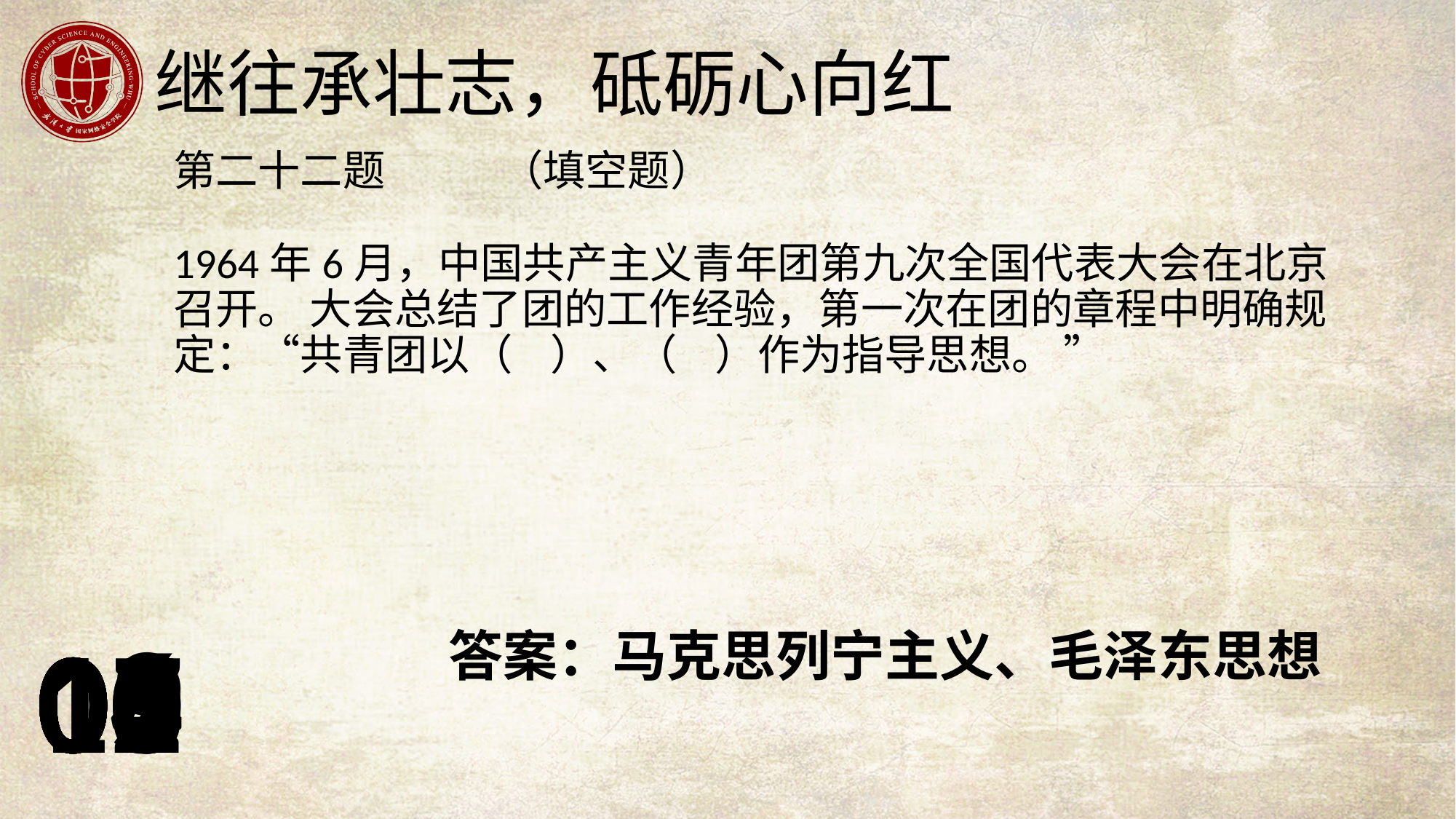

第二十二题		（填空题）
1964年6月，中国共产主义青年团第九次全国代表大会在北京召开。 大会总结了团的工作经验，第一次在团的章程中明确规定：“共青团以（    ）、（    ）作为指导思想。 ”
答案：马克思列宁主义、毛泽东思想